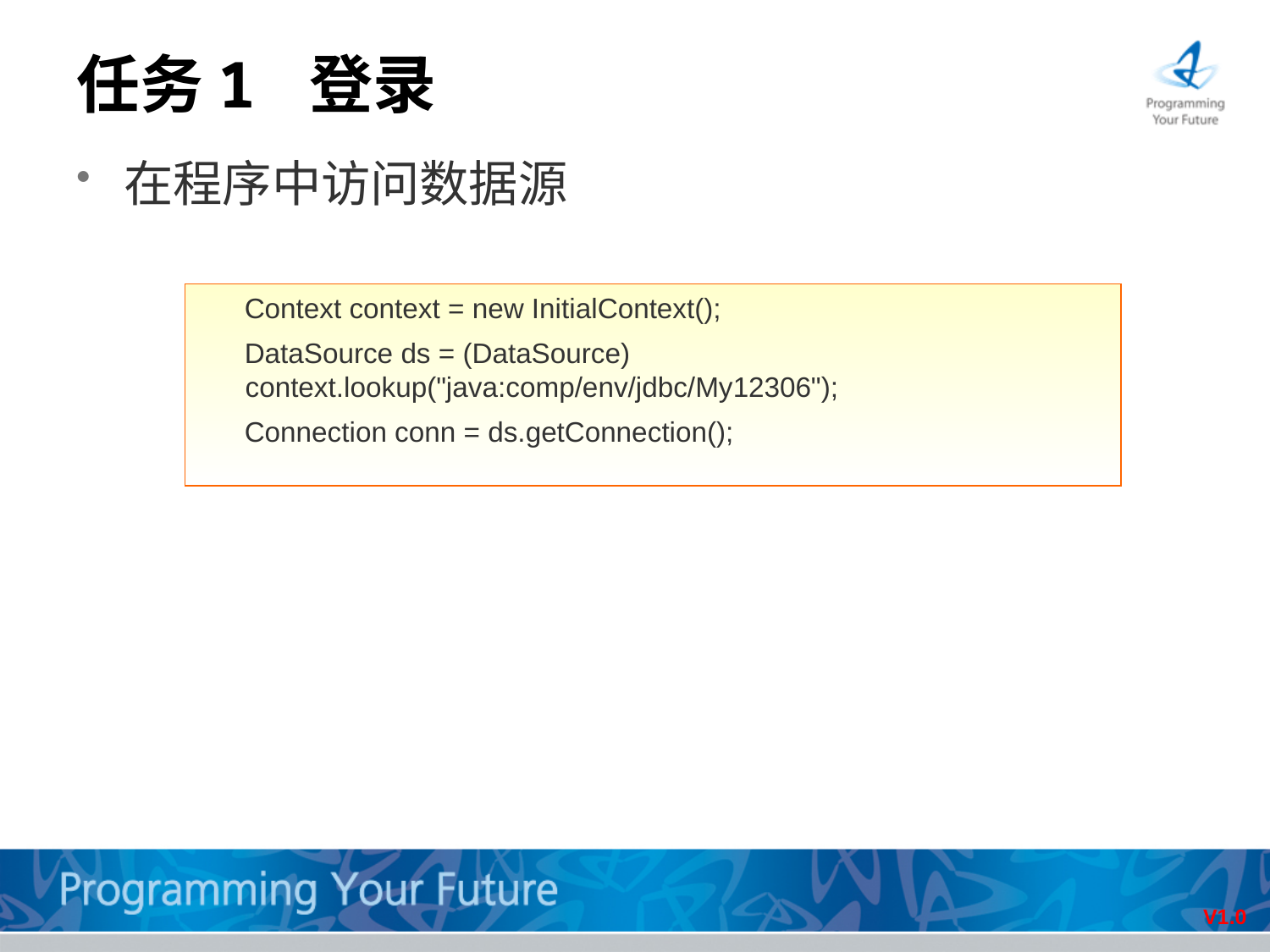

# 任务1 登录
在程序中访问数据源
      Context context = new InitialContext();
      DataSource ds = (DataSource)    context.lookup("java:comp/env/jdbc/My12306");
      Connection conn = ds.getConnection();